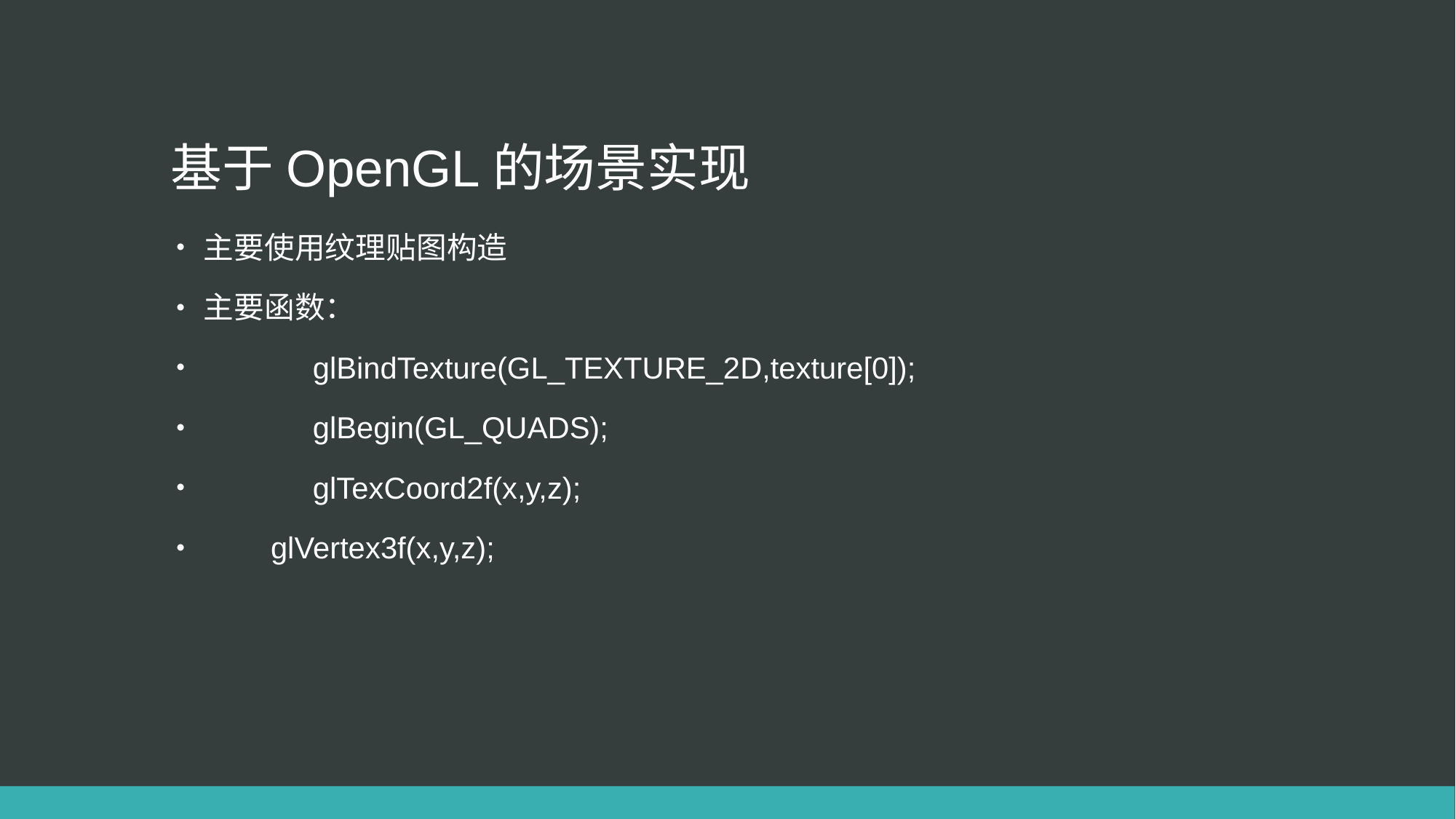

# 基于OpenGL的场景实现
主要使用纹理贴图构造
主要函数：
	glBindTexture(GL_TEXTURE_2D,texture[0]);
	glBegin(GL_QUADS);
	glTexCoord2f(x,y,z);
        glVertex3f(x,y,z);